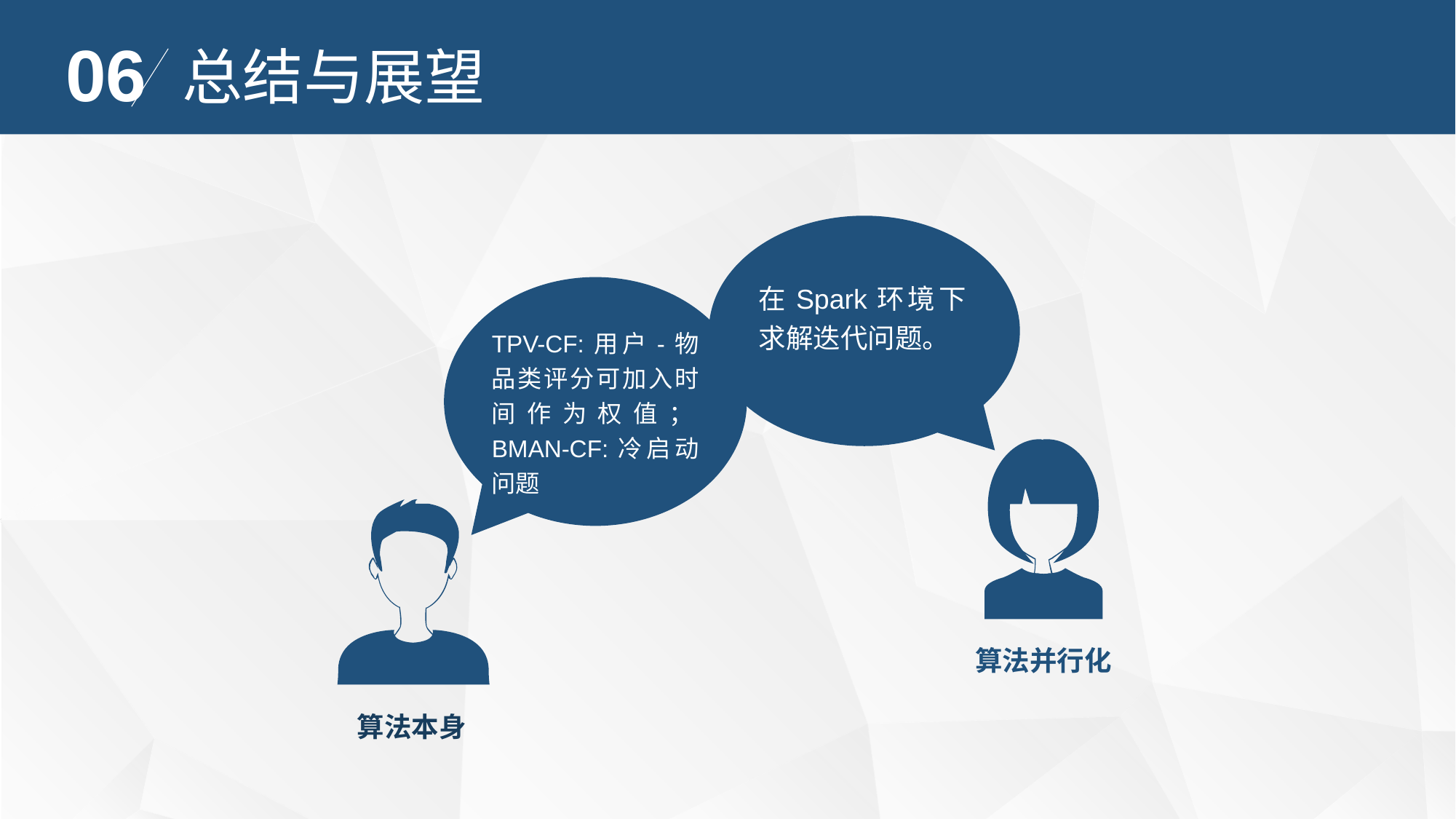

06
总结与展望

在Spark环境下求解迭代问题。

TPV-CF:用户-物品类评分可加入时间作为权值；BMAN-CF:冷启动问题

算法并行化

算法本身